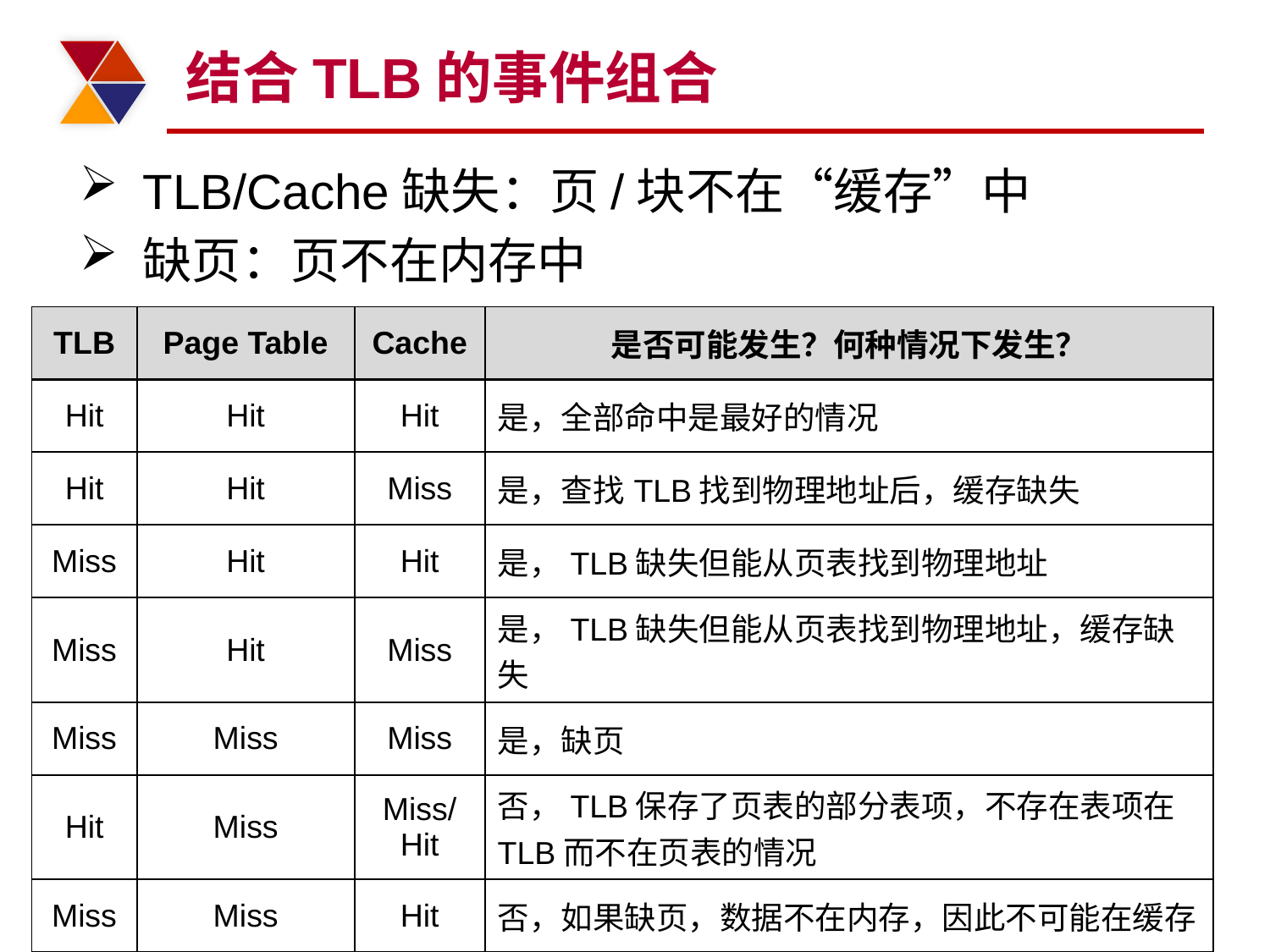

# 结合TLB的事件组合
TLB/Cache缺失：页/块不在“缓存”中
缺页：页不在内存中
| TLB | Page Table | Cache | 是否可能发生？何种情况下发生？ |
| --- | --- | --- | --- |
| Hit | Hit | Hit | 是，全部命中是最好的情况 |
| Hit | Hit | Miss | 是，查找TLB找到物理地址后，缓存缺失 |
| Miss | Hit | Hit | 是，TLB缺失但能从页表找到物理地址 |
| Miss | Hit | Miss | 是，TLB缺失但能从页表找到物理地址，缓存缺失 |
| Miss | Miss | Miss | 是，缺页 |
| Hit | Miss | Miss/ Hit | 否，TLB保存了页表的部分表项，不存在表项在TLB而不在页表的情况 |
| Miss | Miss | Hit | 否，如果缺页，数据不在内存，因此不可能在缓存 |